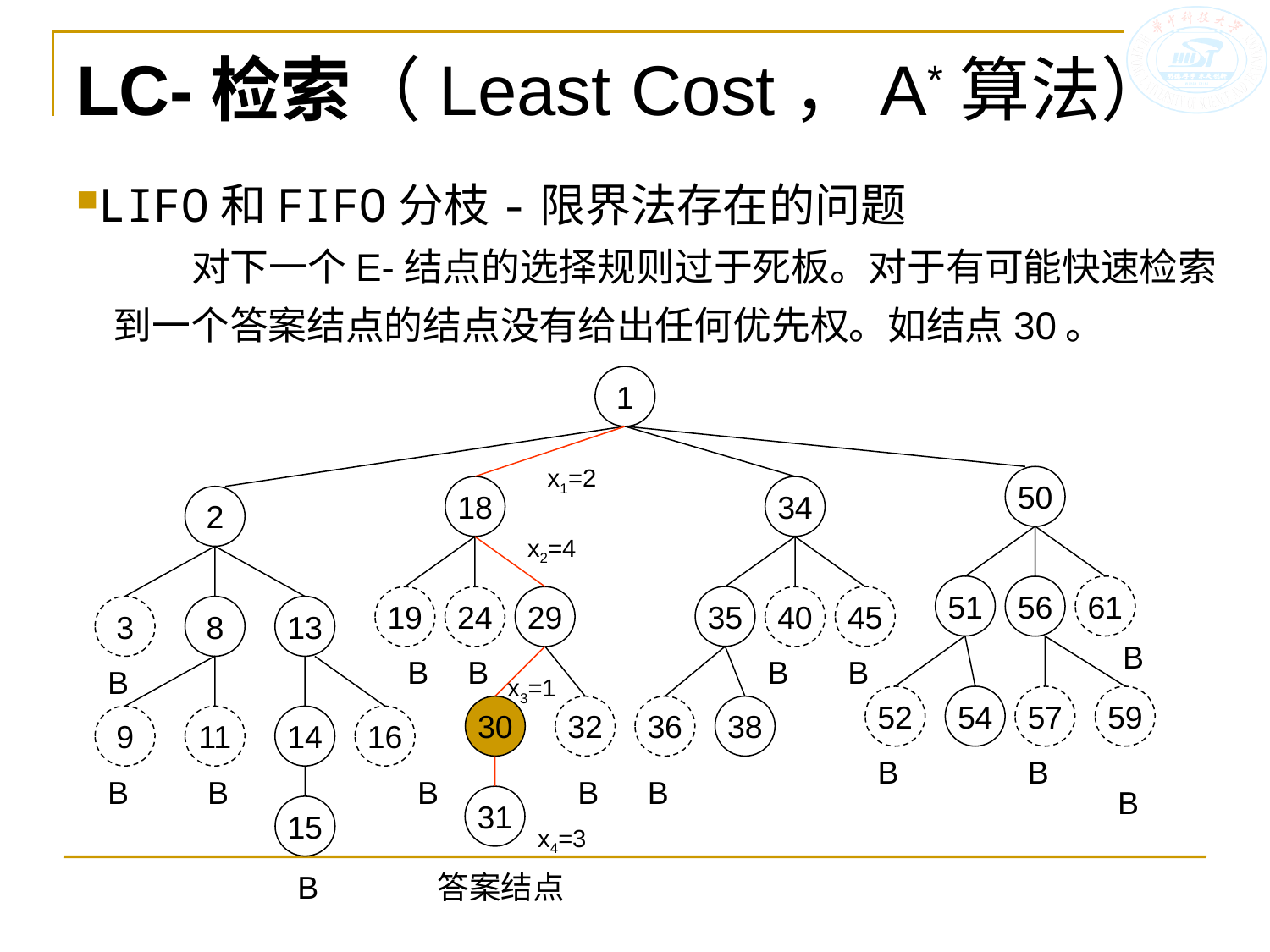

# LC-检索（Least Cost，A*算法）
LIFO和FIFO分枝-限界法存在的问题
     对下一个E-结点的选择规则过于死板。对于有可能快速检索到一个答案结点的结点没有给出任何优先权。如结点30。
1

x1=2
50
18
34
2
x2=4

51
61
56
35
45
19
24
29
40
3
8
13
B

B

B
B
B

B

x3=1
52
54
57
59
30
32
36
38
9
11
14
16
B
B

B
B

B
B
B
B
31
15
x4=3
B
答案结点